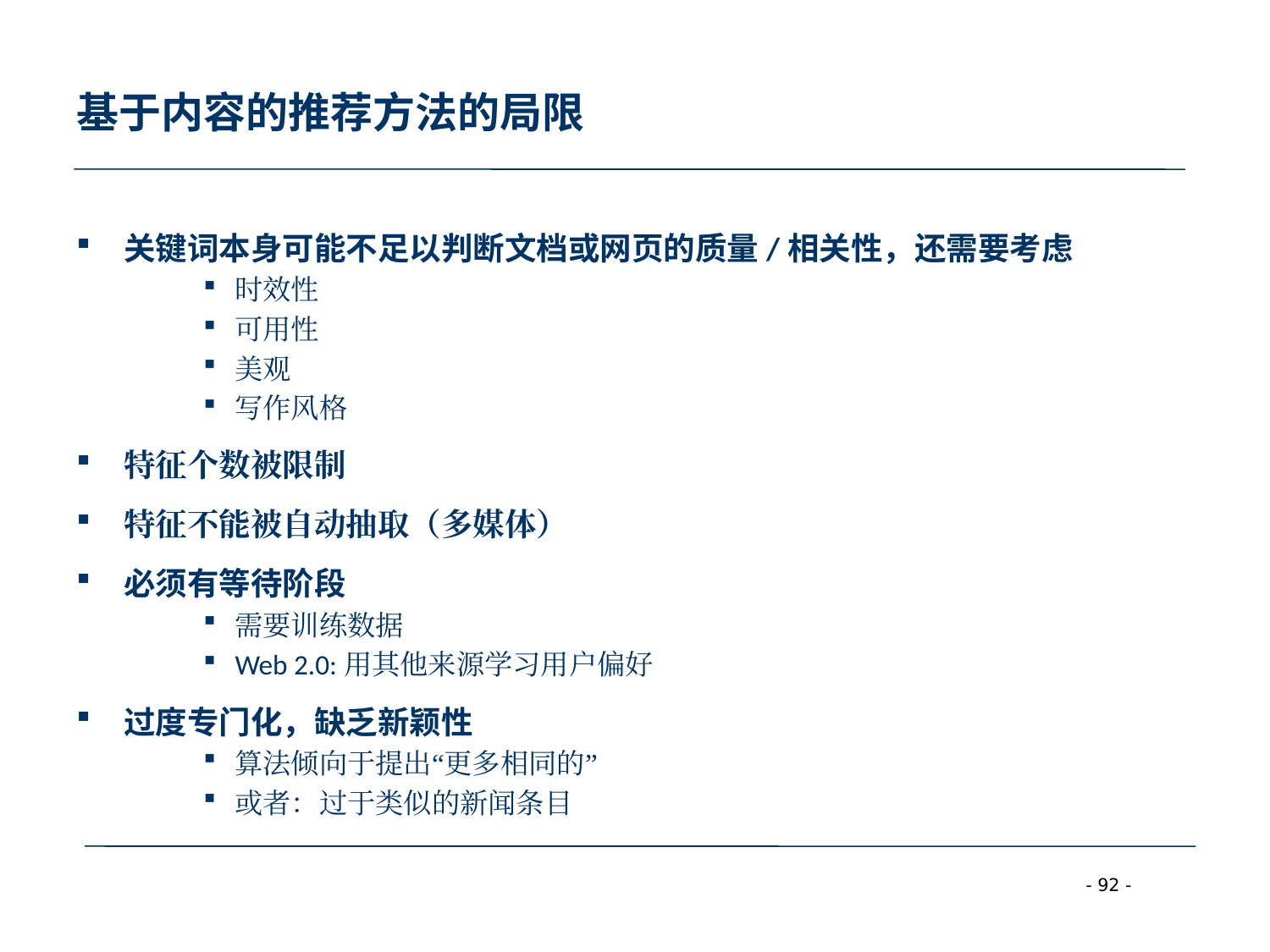

# 基于内容的推荐方法的局限
关键词本身可能不足以判断文档或网页的质量/相关性，还需要考虑
时效性
可用性
美观
写作风格
特征个数被限制
特征不能被自动抽取（多媒体）
必须有等待阶段
需要训练数据
Web 2.0:用其他来源学习用户偏好
过度专门化，缺乏新颖性
算法倾向于提出“更多相同的”
或者：过于类似的新闻条目